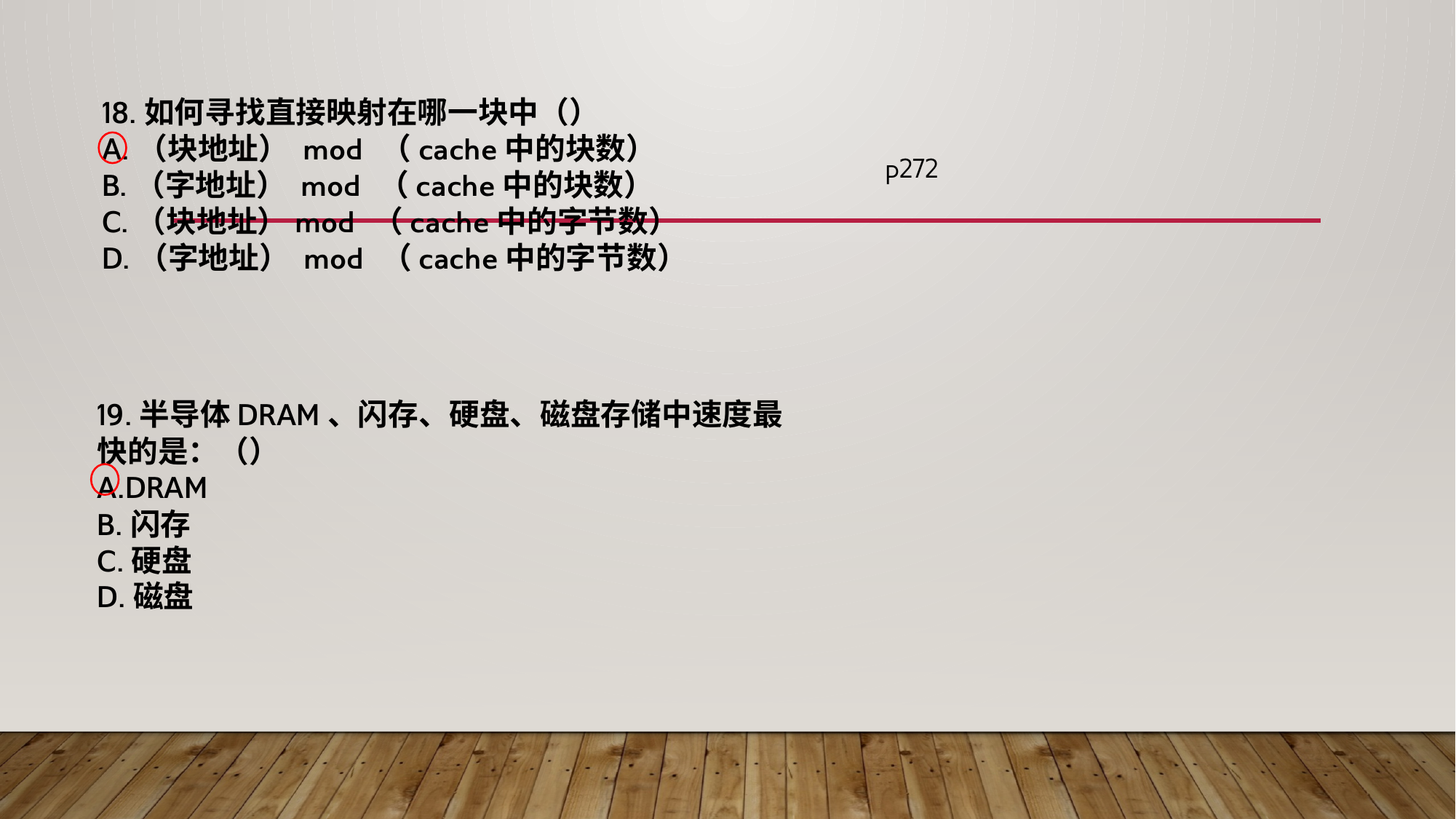

18.如何寻找直接映射在哪一块中（）
A.（块地址） mod （cache中的块数）
B.（字地址） mod （cache中的块数）
C.（块地址）mod （cache中的字节数）
D.（字地址） mod （cache中的字节数）

p272
19.半导体DRAM、闪存、硬盘、磁盘存储中速度最快的是：（）
A.DRAM
B.闪存
C.硬盘
D.磁盘